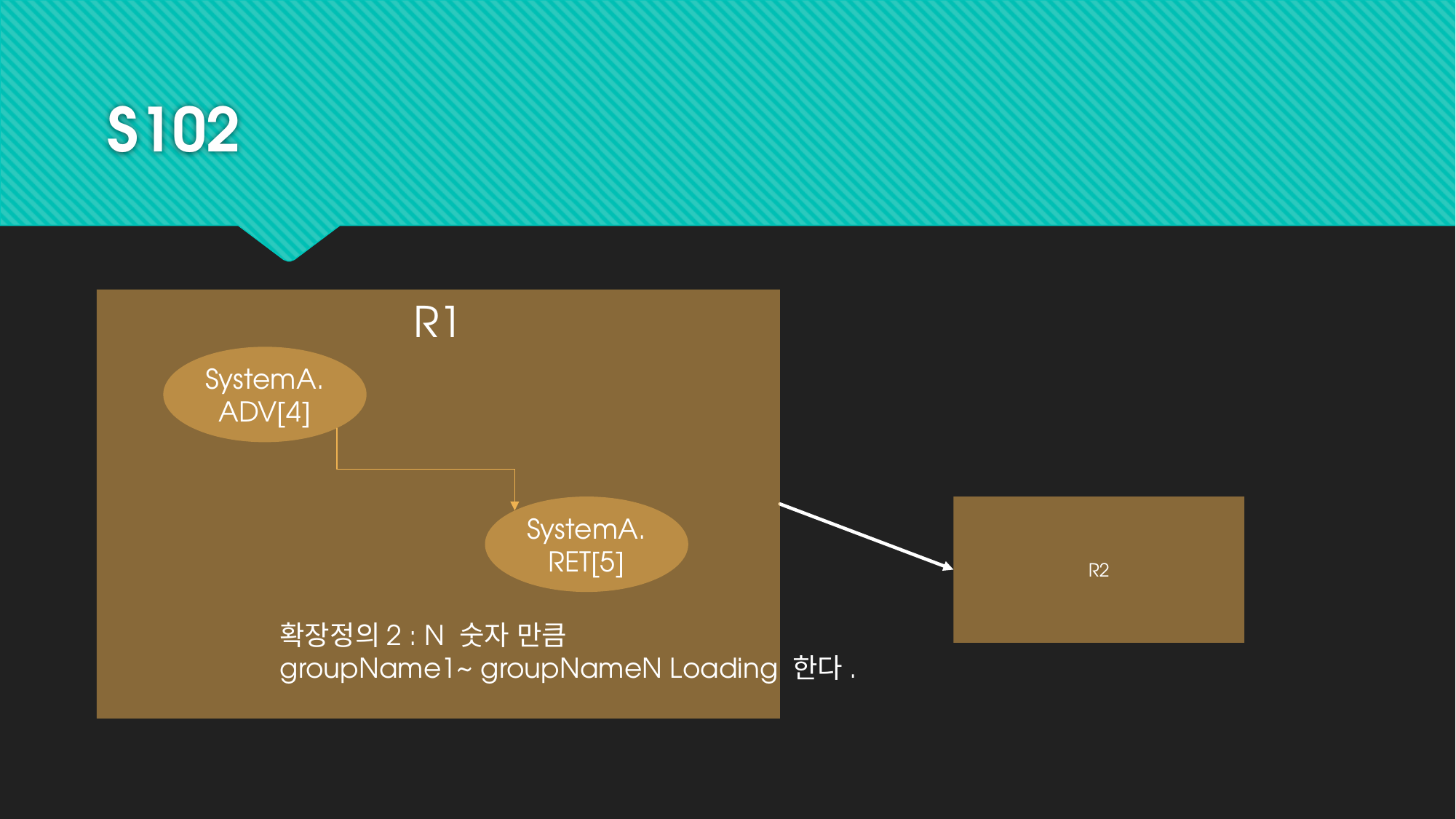

# S102
R1
SystemA.ADV[4]
SystemA.RET[5]
R2
확장정의2 : N 숫자 만큼
groupName1~ groupNameN Loading 한다.